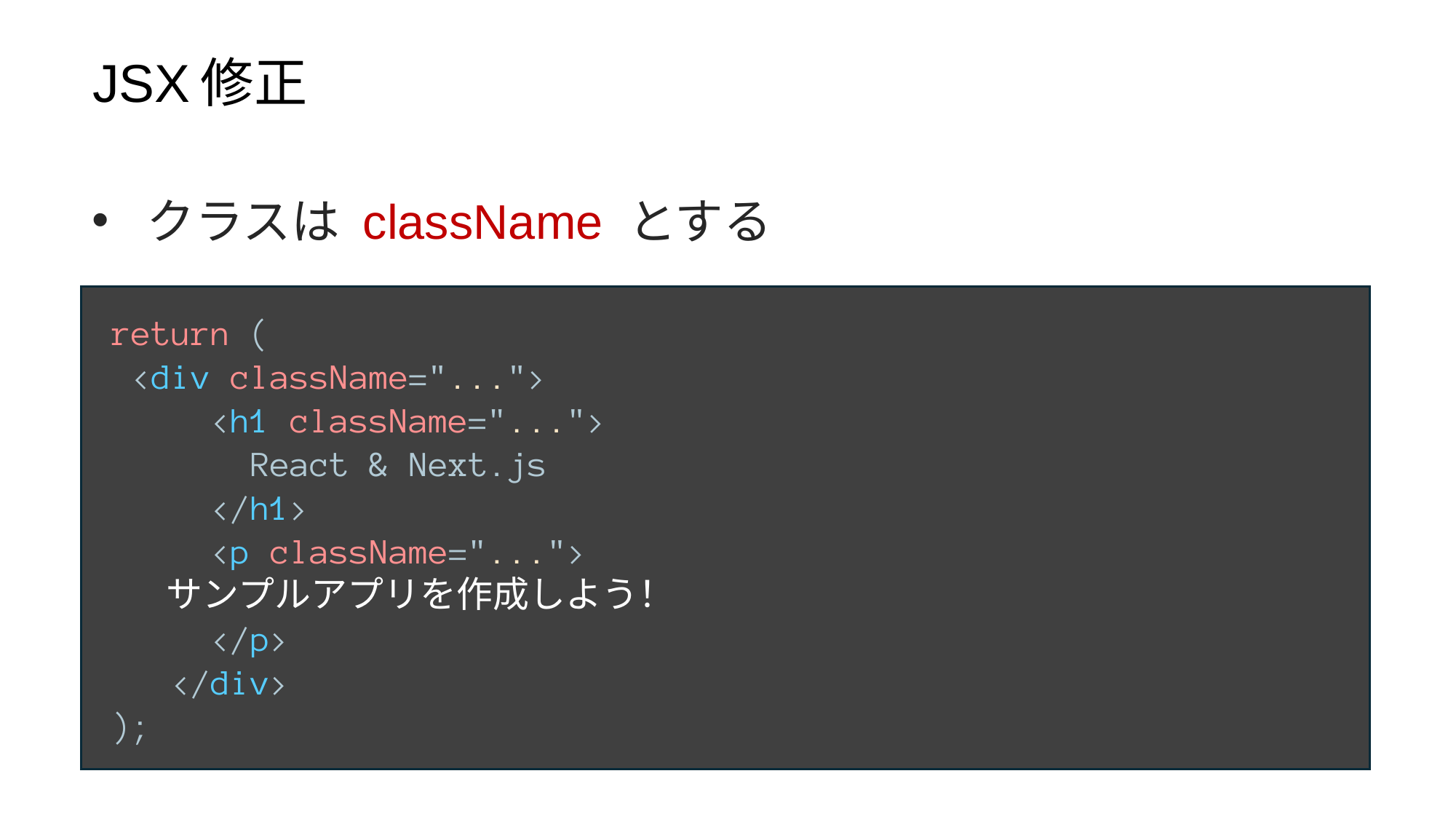

JSX修正
クラスは className とする
 return (
  <div className="...">
      <h1 className="...">
        React & Next.js
      </h1>
      <p className="...">
        サンプルアプリを作成しよう！
      </p>
    </div>
 );